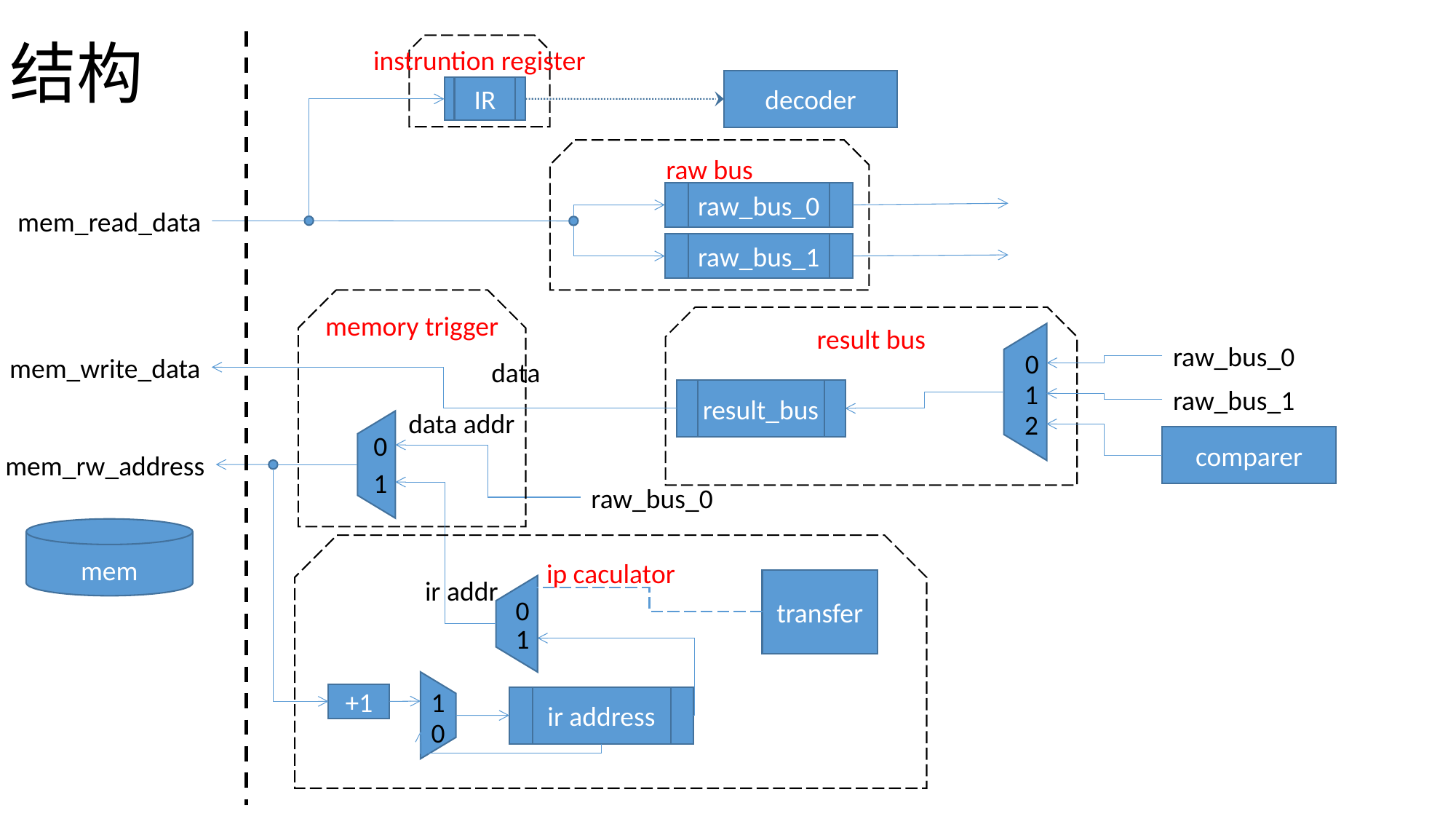

# 结构
instruntion register
decoder
IR
raw bus
raw_bus_0
mem_read_data

raw_bus_1
memory trigger
result bus
raw_bus_0
0
mem_write_data
data

1
raw_bus_1
result_bus
data addr
2
0
comparer
mem_rw_address

1
raw_bus_0
mem
ip caculator
ir addr
transfer
0

1
1
+1
ir address

0